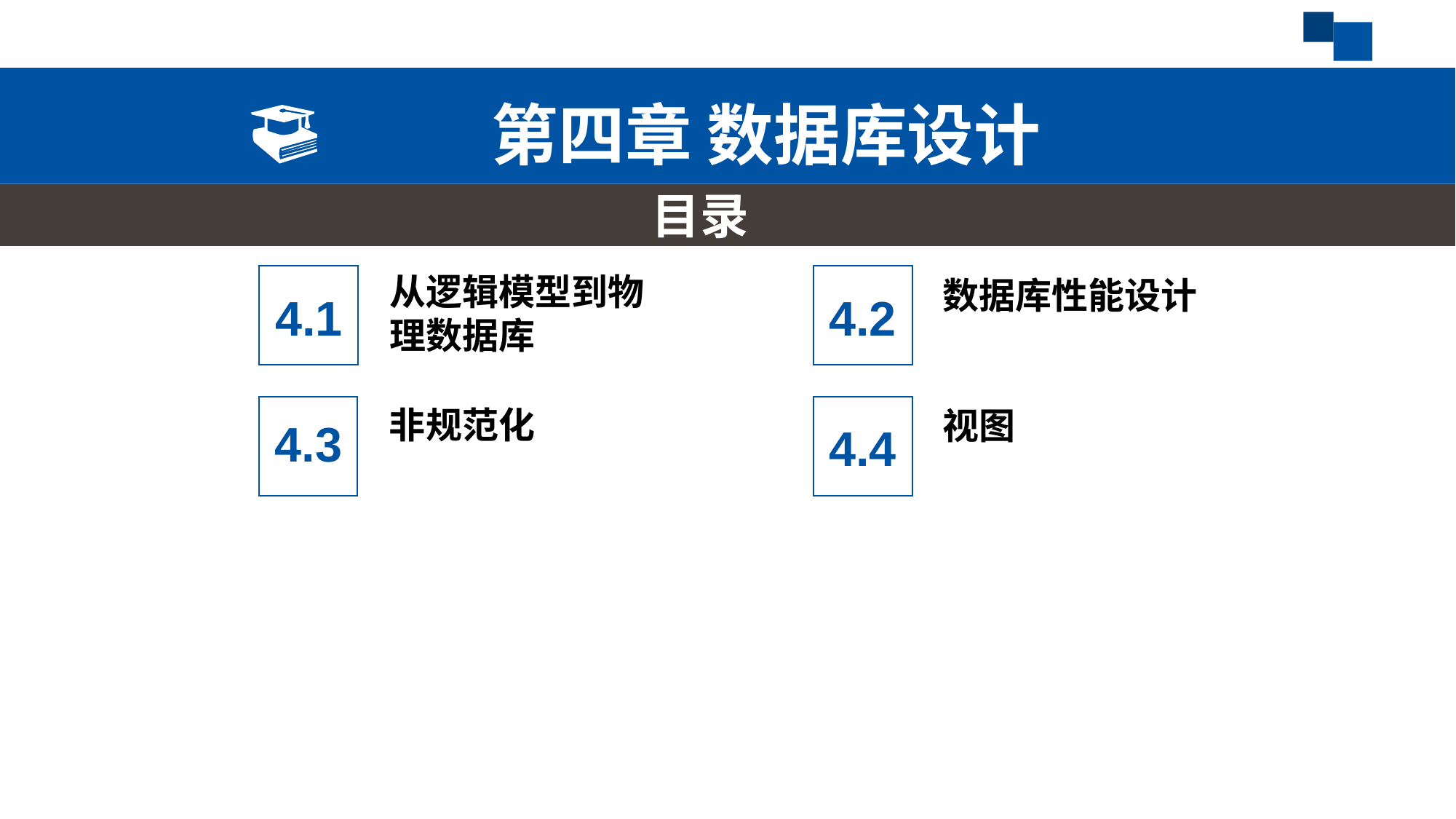

第四章 数据库设计

目录

从逻辑模型到物理数据库

4.1

4.2
数据库性能设计

4.3
非规范化

4.4
视图